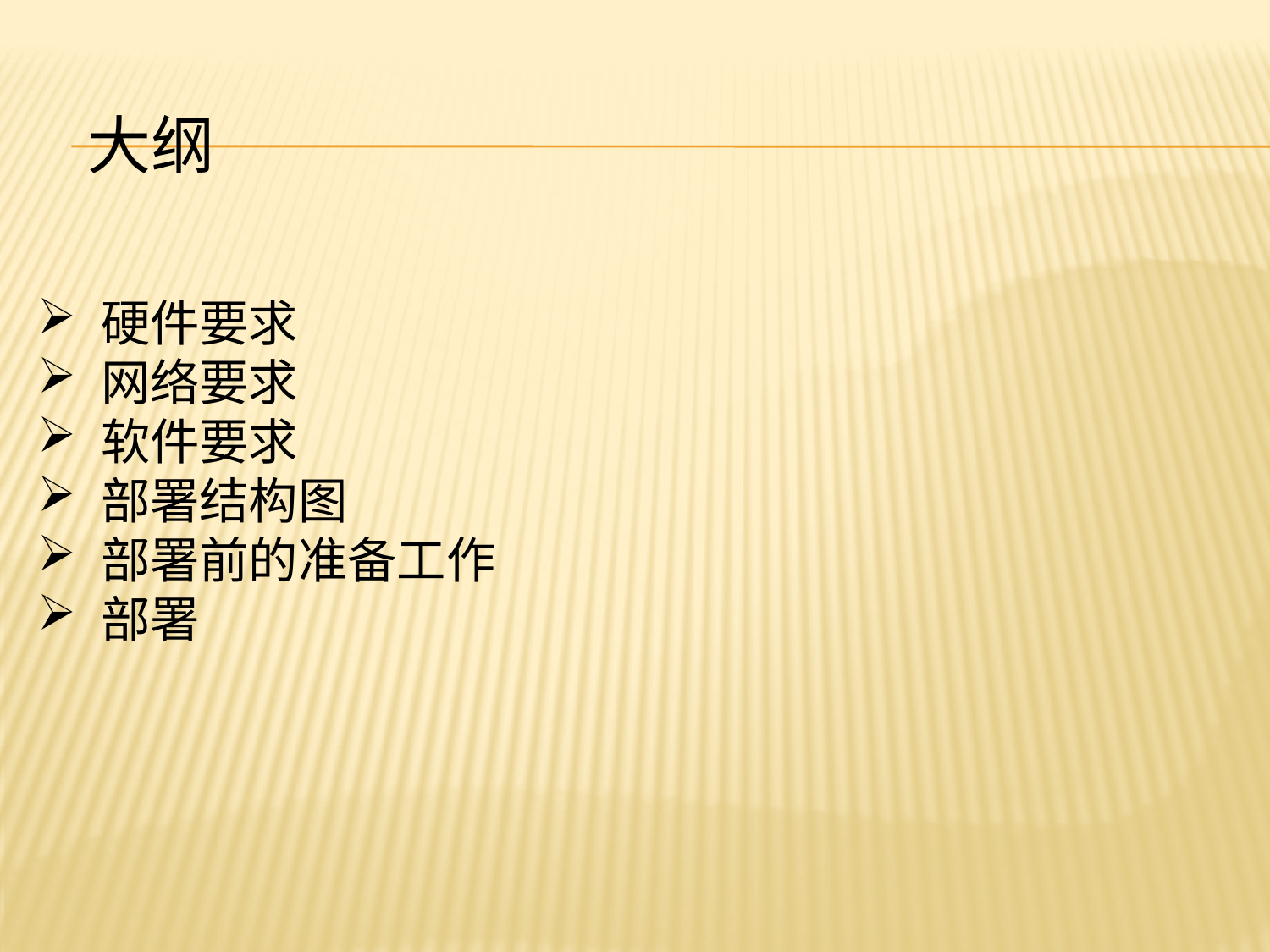

# 大纲
硬件要求
网络要求
软件要求
部署结构图
部署前的准备工作
部署